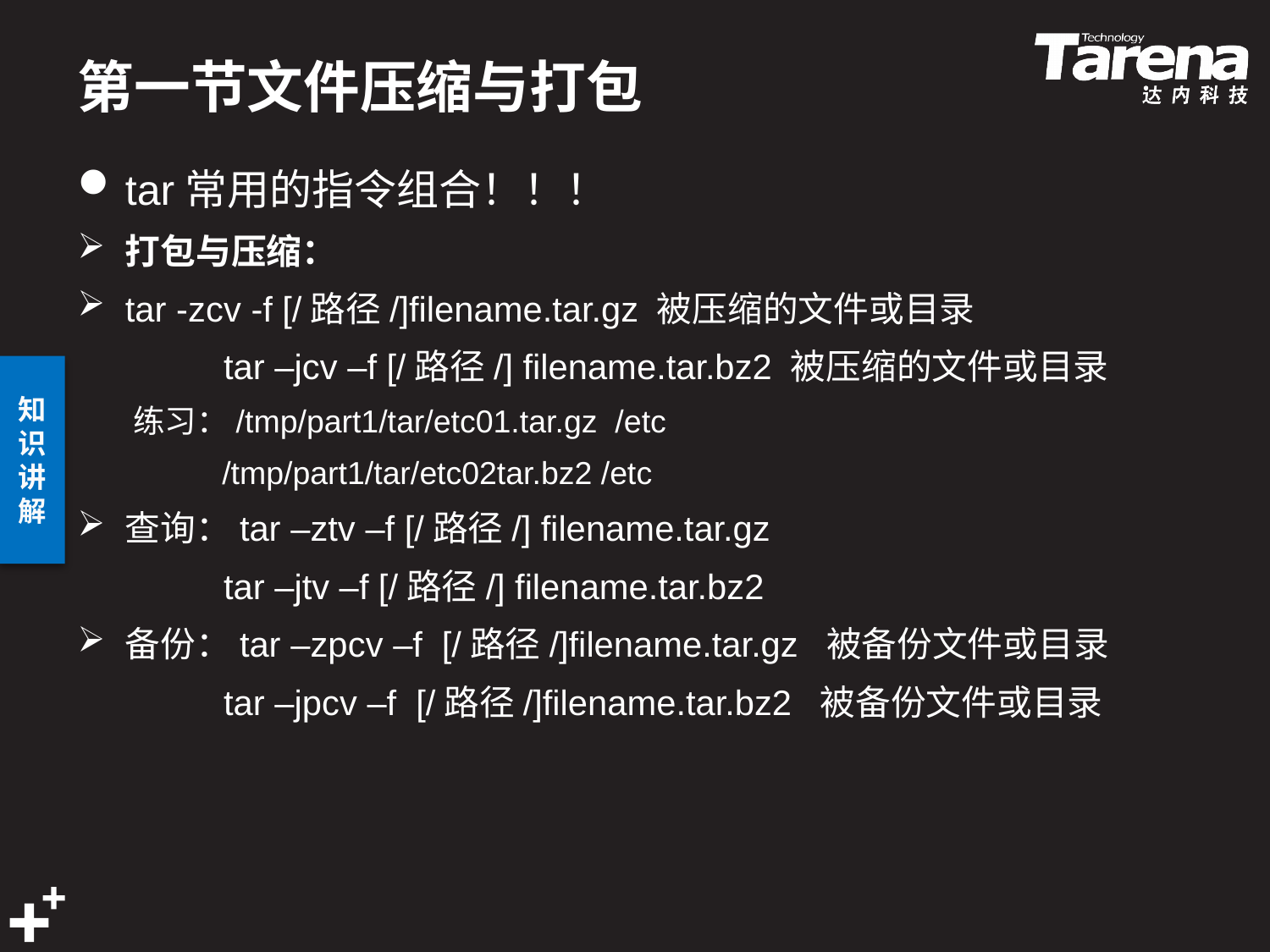

# 第一节文件压缩与打包
tar常用的指令组合！！！
打包与压缩：
tar -zcv -f [/路径/]filename.tar.gz 被压缩的文件或目录
               tar –jcv –f [/路径/] filename.tar.bz2 被压缩的文件或目录
练习：/tmp/part1/tar/etc01.tar.gz  /etc
          /tmp/part1/tar/etc02tar.bz2 /etc
查询：tar –ztv –f [/路径/] filename.tar.gz
               tar –jtv –f [/路径/] filename.tar.bz2
备份：tar –zpcv –f  [/路径/]filename.tar.gz  被备份文件或目录
               tar –jpcv –f  [/路径/]filename.tar.bz2  被备份文件或目录